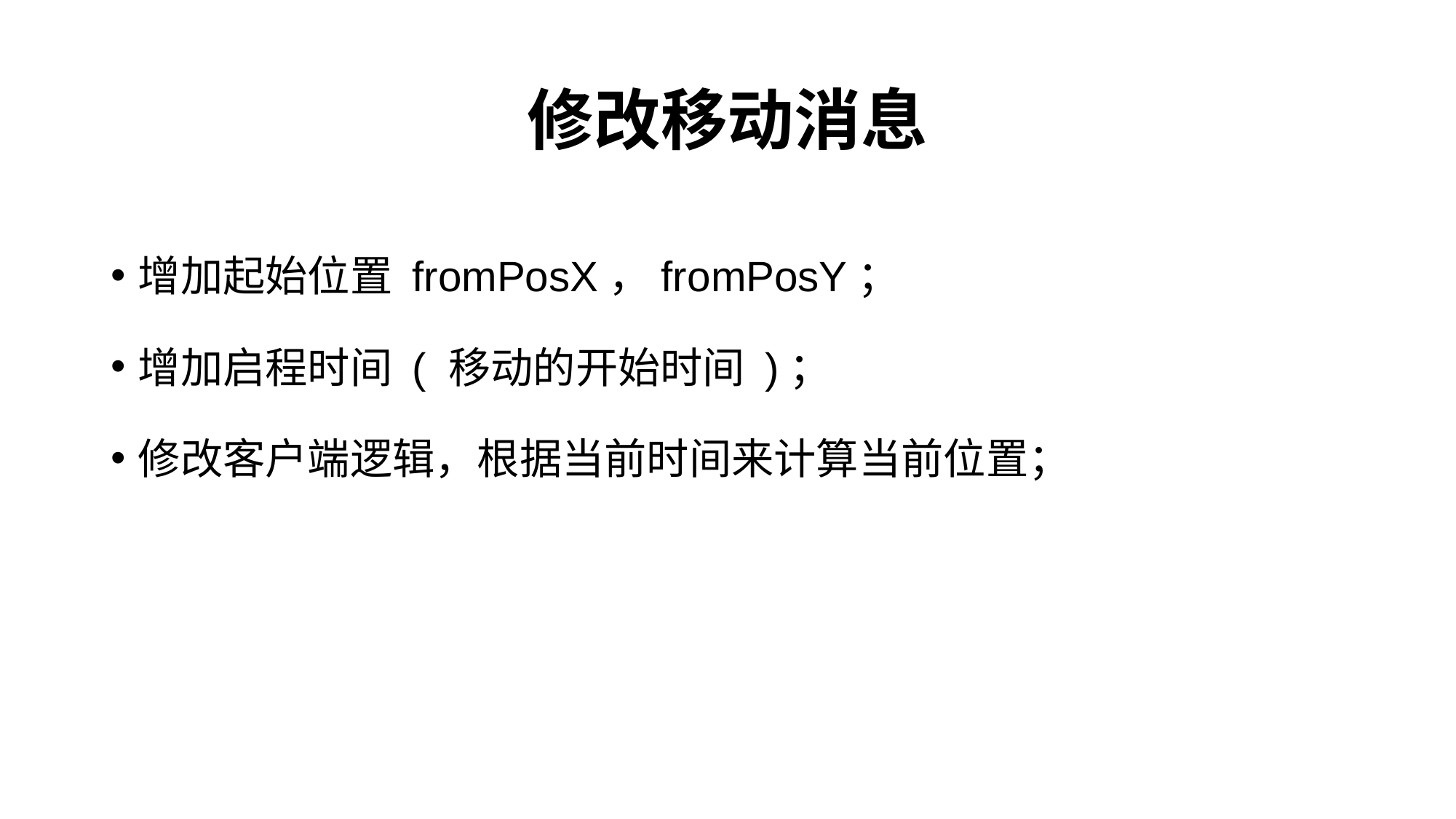

# 修改移动消息
增加起始位置 fromPosX，fromPosY；
增加启程时间 ( 移动的开始时间 )；
修改客户端逻辑，根据当前时间来计算当前位置；